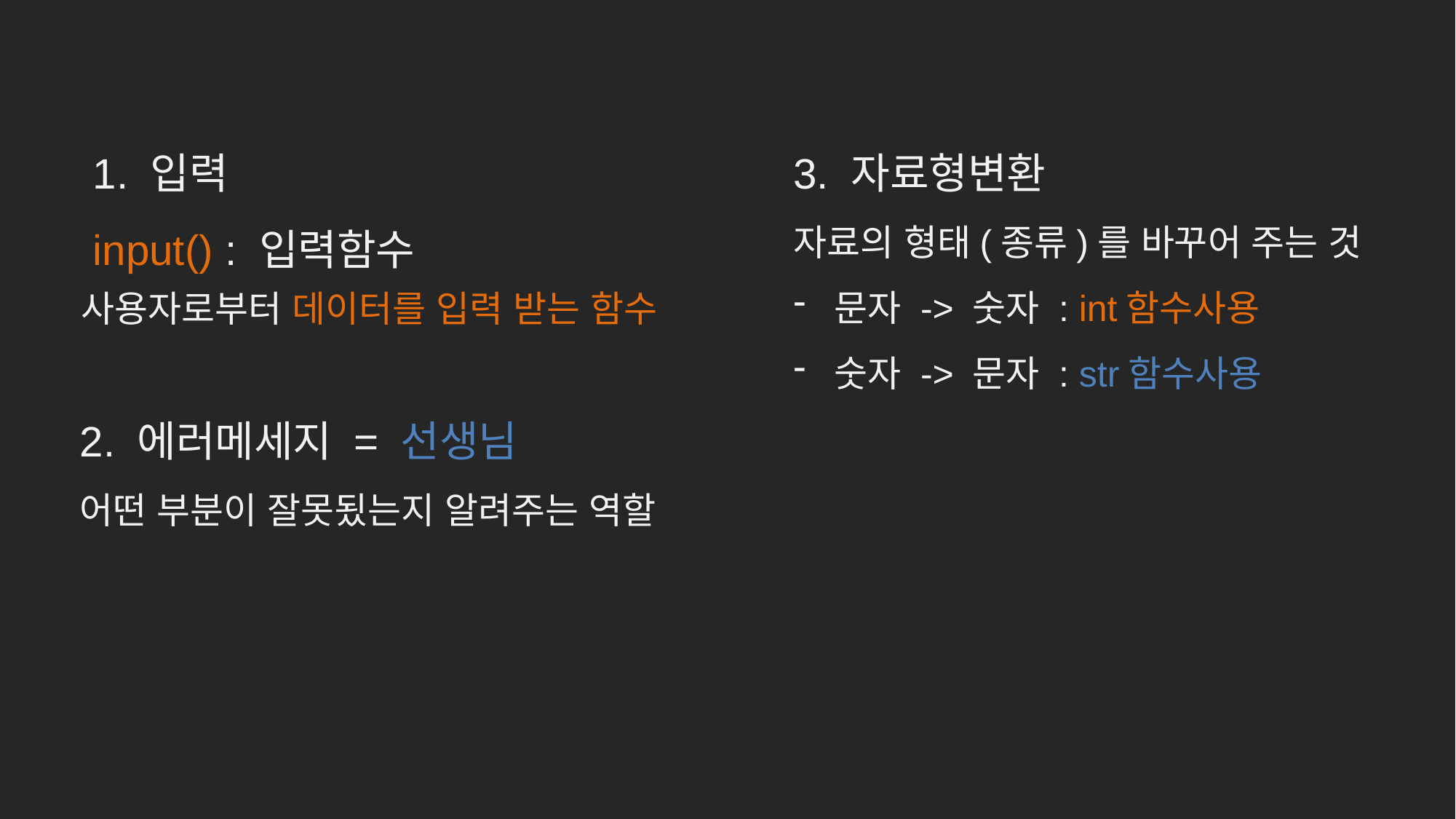

1. 입력
input() : 입력함수
3. 자료형변환
자료의 형태(종류)를 바꾸어 주는 것
문자 -> 숫자 : int함수사용
숫자 -> 문자 : str함수사용
사용자로부터 데이터를 입력 받는 함수
2. 에러메세지 = 선생님
어떤 부분이 잘못됬는지 알려주는 역할